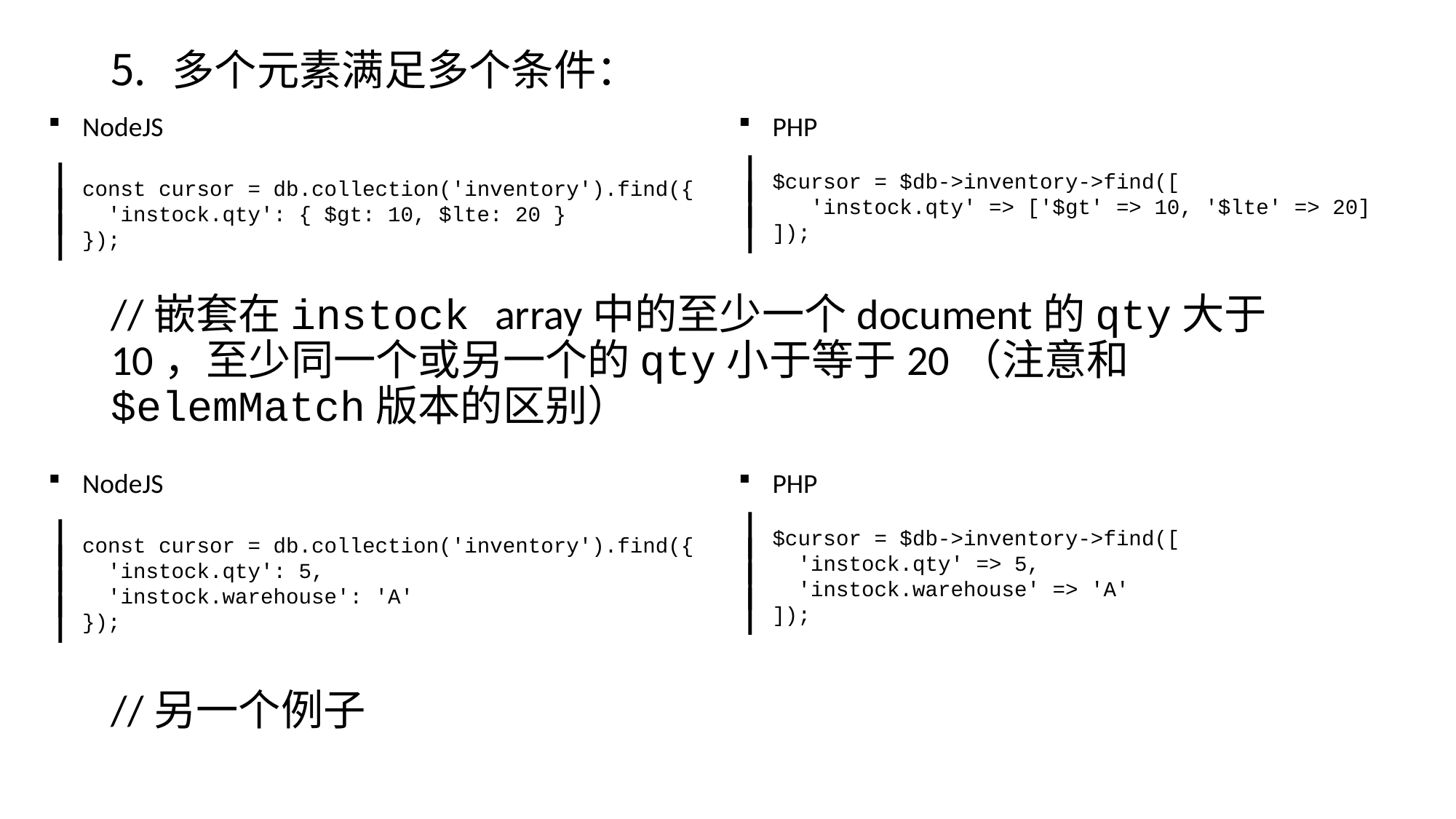

多个元素满足多个条件：

//嵌套在instock array中的至少一个document的qty大于10，至少同一个或另一个的qty小于等于20（注意和$elemMatch版本的区别）

//另一个例子
NodeJS

const cursor = db.collection('inventory').find({
  'instock.qty': { $gt: 10, $lte: 20 }
});
PHP

$cursor = $db->inventory->find([
   'instock.qty' => ['$gt' => 10, '$lte' => 20]
]);
NodeJS

const cursor = db.collection('inventory').find({
  'instock.qty': 5,
  'instock.warehouse': 'A'
});
PHP

$cursor = $db->inventory->find([
  'instock.qty' => 5,
  'instock.warehouse' => 'A'
]);